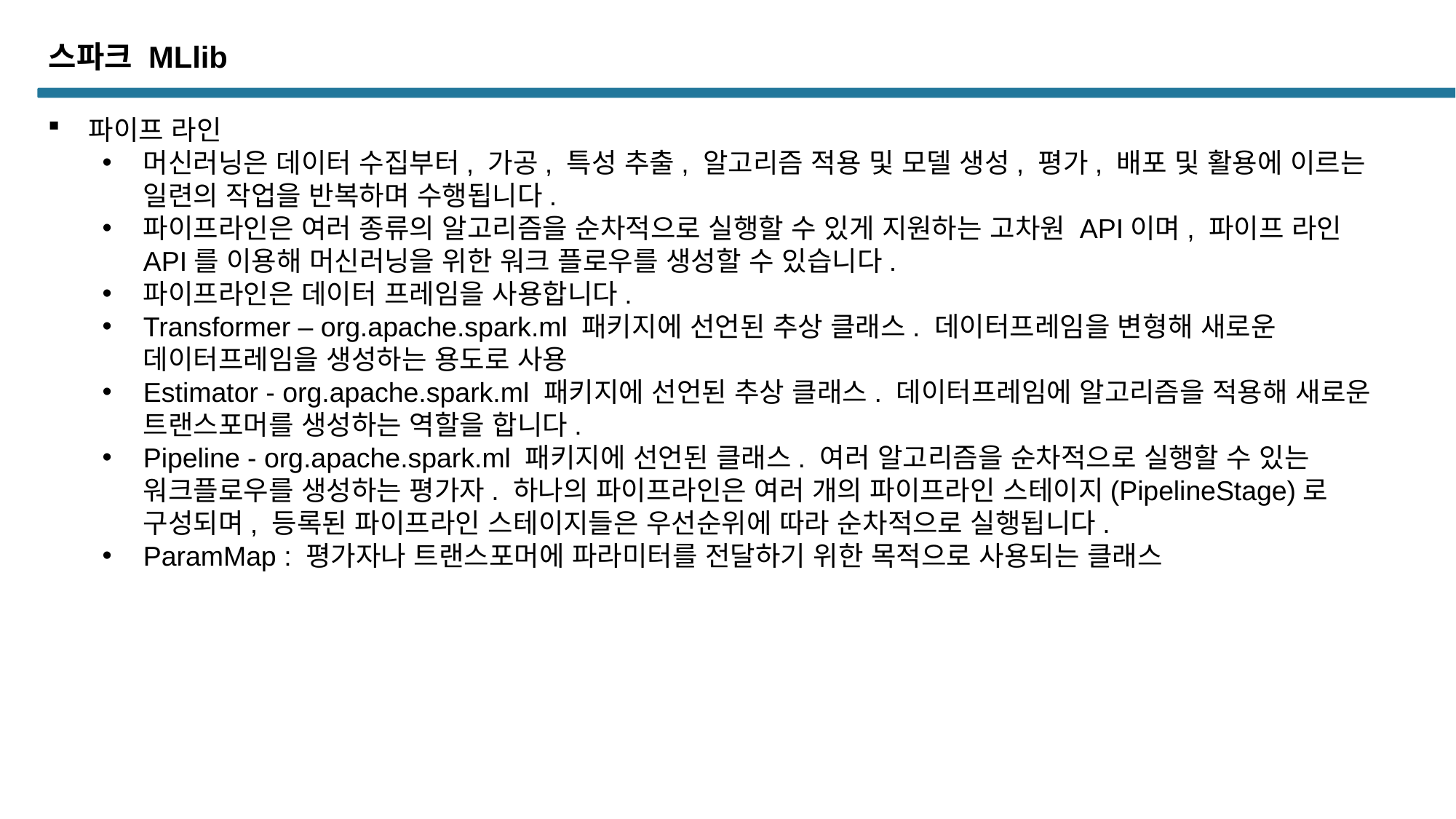

스파크 MLlib
파이프 라인
머신러닝은 데이터 수집부터, 가공, 특성 추출, 알고리즘 적용 및 모델 생성, 평가, 배포 및 활용에 이르는 일련의 작업을 반복하며 수행됩니다.
파이프라인은 여러 종류의 알고리즘을 순차적으로 실행할 수 있게 지원하는 고차원 API이며, 파이프 라인 API를 이용해 머신러닝을 위한 워크 플로우를 생성할 수 있습니다.
파이프라인은 데이터 프레임을 사용합니다.
Transformer – org.apache.spark.ml 패키지에 선언된 추상 클래스. 데이터프레임을 변형해 새로운 데이터프레임을 생성하는 용도로 사용
Estimator - org.apache.spark.ml 패키지에 선언된 추상 클래스. 데이터프레임에 알고리즘을 적용해 새로운 트랜스포머를 생성하는 역할을 합니다.
Pipeline - org.apache.spark.ml 패키지에 선언된 클래스. 여러 알고리즘을 순차적으로 실행할 수 있는 워크플로우를 생성하는 평가자. 하나의 파이프라인은 여러 개의 파이프라인 스테이지(PipelineStage)로 구성되며, 등록된 파이프라인 스테이지들은 우선순위에 따라 순차적으로 실행됩니다.
ParamMap : 평가자나 트랜스포머에 파라미터를 전달하기 위한 목적으로 사용되는 클래스